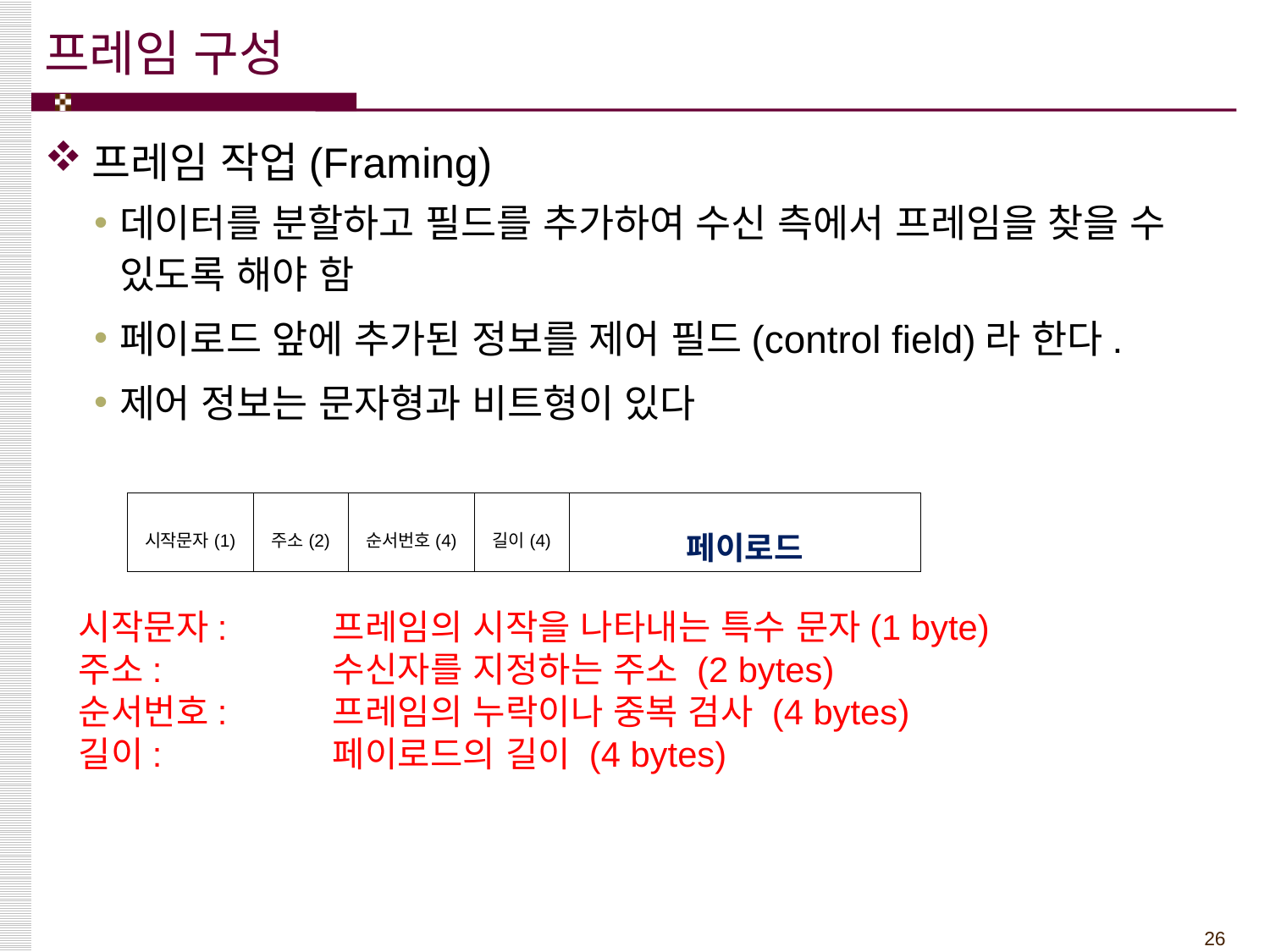

# 프레임 구성
프레임 작업(Framing)
데이터를 분할하고 필드를 추가하여 수신 측에서 프레임을 찾을 수 있도록 해야 함
페이로드 앞에 추가된 정보를 제어 필드(control field)라 한다.
제어 정보는 문자형과 비트형이 있다
| 시작문자(1) | 주소(2) | 순서번호(4) | 길이(4) | 페이로드 |
| --- | --- | --- | --- | --- |
시작문자:	프레임의 시작을 나타내는 특수 문자(1 byte)
주소: 		수신자를 지정하는 주소 (2 bytes)
순서번호:	프레임의 누락이나 중복 검사 (4 bytes)
길이:		페이로드의 길이 (4 bytes)